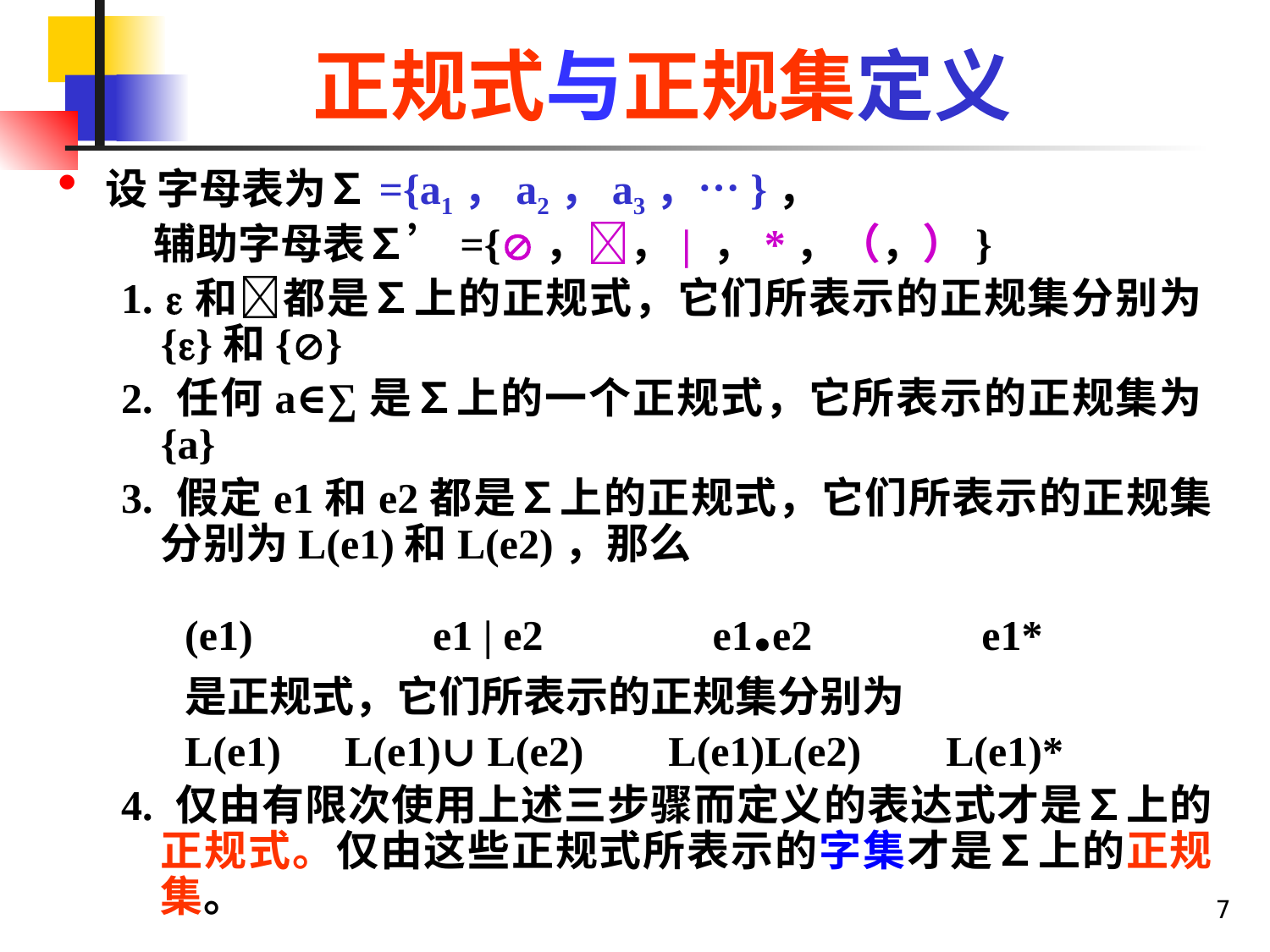

# 正规式与正规集定义
设 字母表为∑={a1，a2，a3，…}，
         辅助字母表∑’={∅，ε，| ，*，（，）}
1. ε和∅都是∑上的正规式，它们所表示的正规集分别为{ε}和{∅}
2. 任何a∈∑是∑上的一个正规式，它所表示的正规集为{a}
3. 假定e1和e2都是∑上的正规式，它们所表示的正规集分别为L(e1)和L(e2)，那么
(e1)                 e1 | e2                e1.e2                e1*
是正规式，它们所表示的正规集分别为
L(e1)      L(e1)∪ L(e2)        L(e1)L(e2)        L(e1)*
4. 仅由有限次使用上述三步骤而定义的表达式才是∑上的正规式。仅由这些正规式所表示的字集才是∑上的正规集。
7